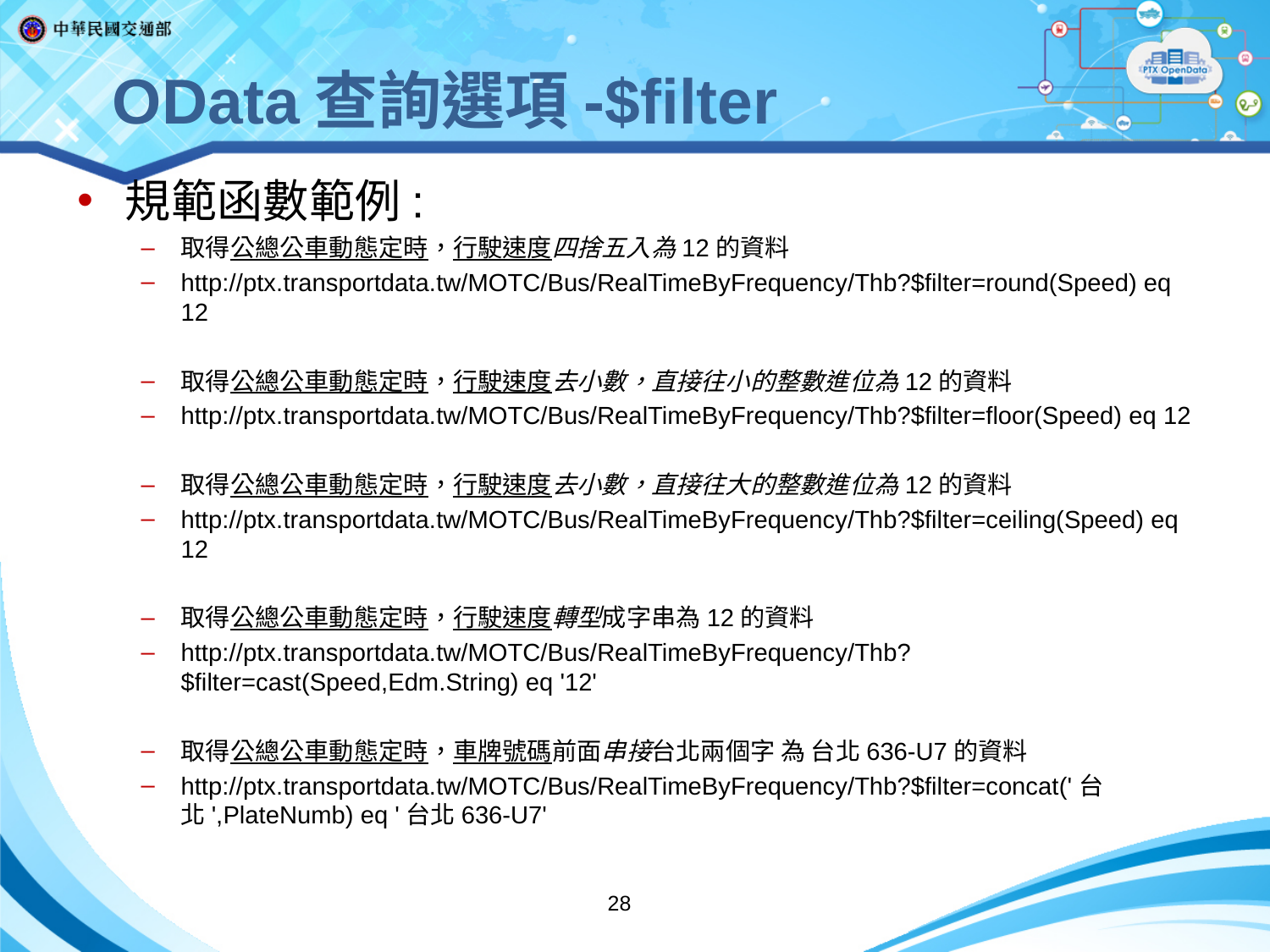

OData查詢選項-$filter
規範函數範例:
取得公總公車動態定時，行駛速度四捨五入為12的資料
http://ptx.transportdata.tw/MOTC/Bus/RealTimeByFrequency/Thb?$filter=round(Speed) eq 12

取得公總公車動態定時，行駛速度去小數，直接往小的整數進位為12的資料
http://ptx.transportdata.tw/MOTC/Bus/RealTimeByFrequency/Thb?$filter=floor(Speed) eq 12

取得公總公車動態定時，行駛速度去小數，直接往大的整數進位為12的資料
http://ptx.transportdata.tw/MOTC/Bus/RealTimeByFrequency/Thb?$filter=ceiling(Speed) eq 12

取得公總公車動態定時，行駛速度轉型成字串為12的資料
http://ptx.transportdata.tw/MOTC/Bus/RealTimeByFrequency/Thb?$filter=cast(Speed,Edm.String) eq '12'

取得公總公車動態定時，車牌號碼前面串接台北兩個字 為 台北636-U7的資料
http://ptx.transportdata.tw/MOTC/Bus/RealTimeByFrequency/Thb?$filter=concat('台北',PlateNumb) eq '台北636-U7'

28